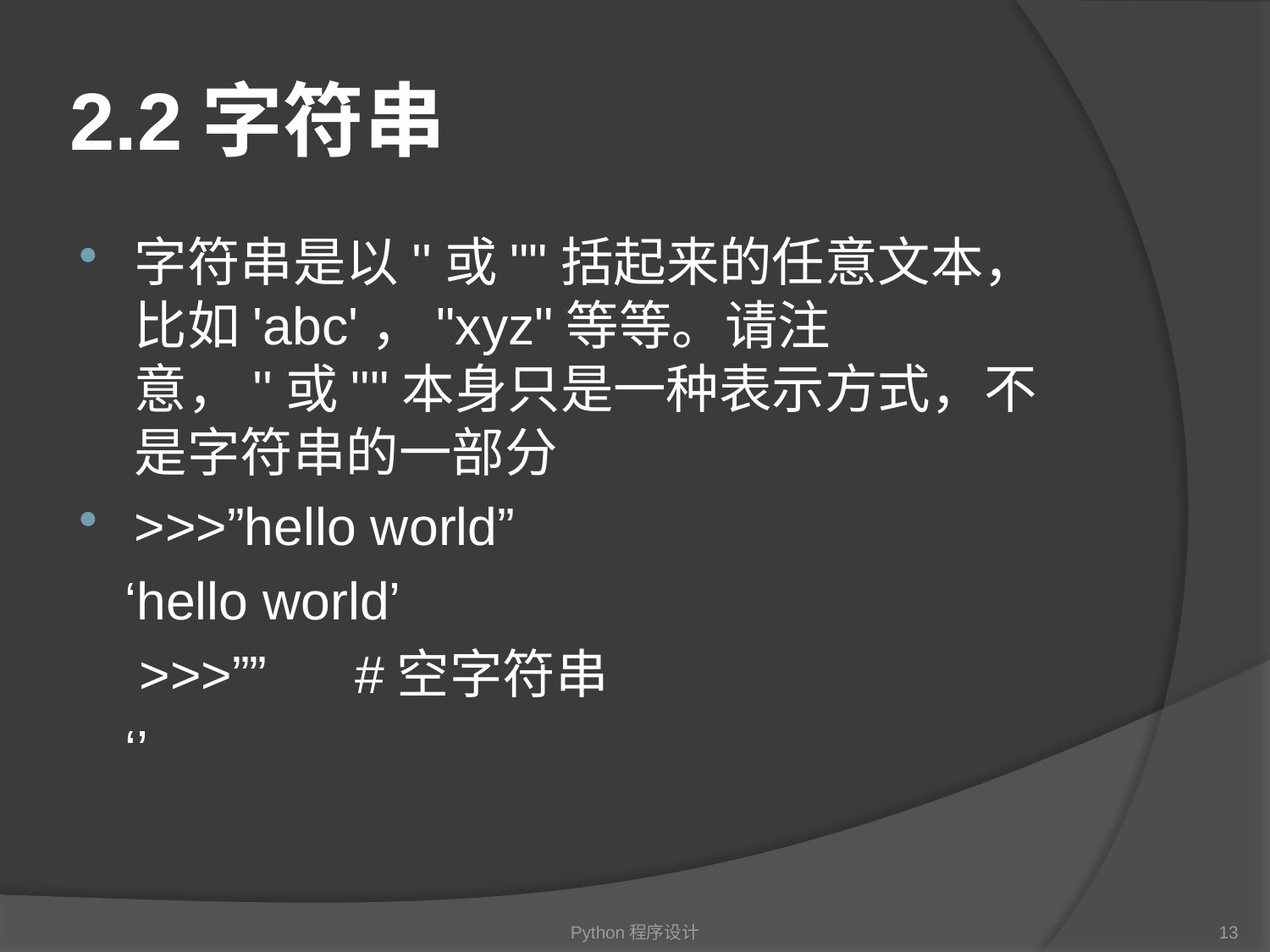

# 2.2字符串
字符串是以''或""括起来的任意文本，比如'abc'，"xyz"等等。请注意，''或""本身只是一种表示方式，不是字符串的一部分
>>>”hello world”
   ‘hello world’
    >>>””      #空字符串
   ‘’
Python程序设计
13